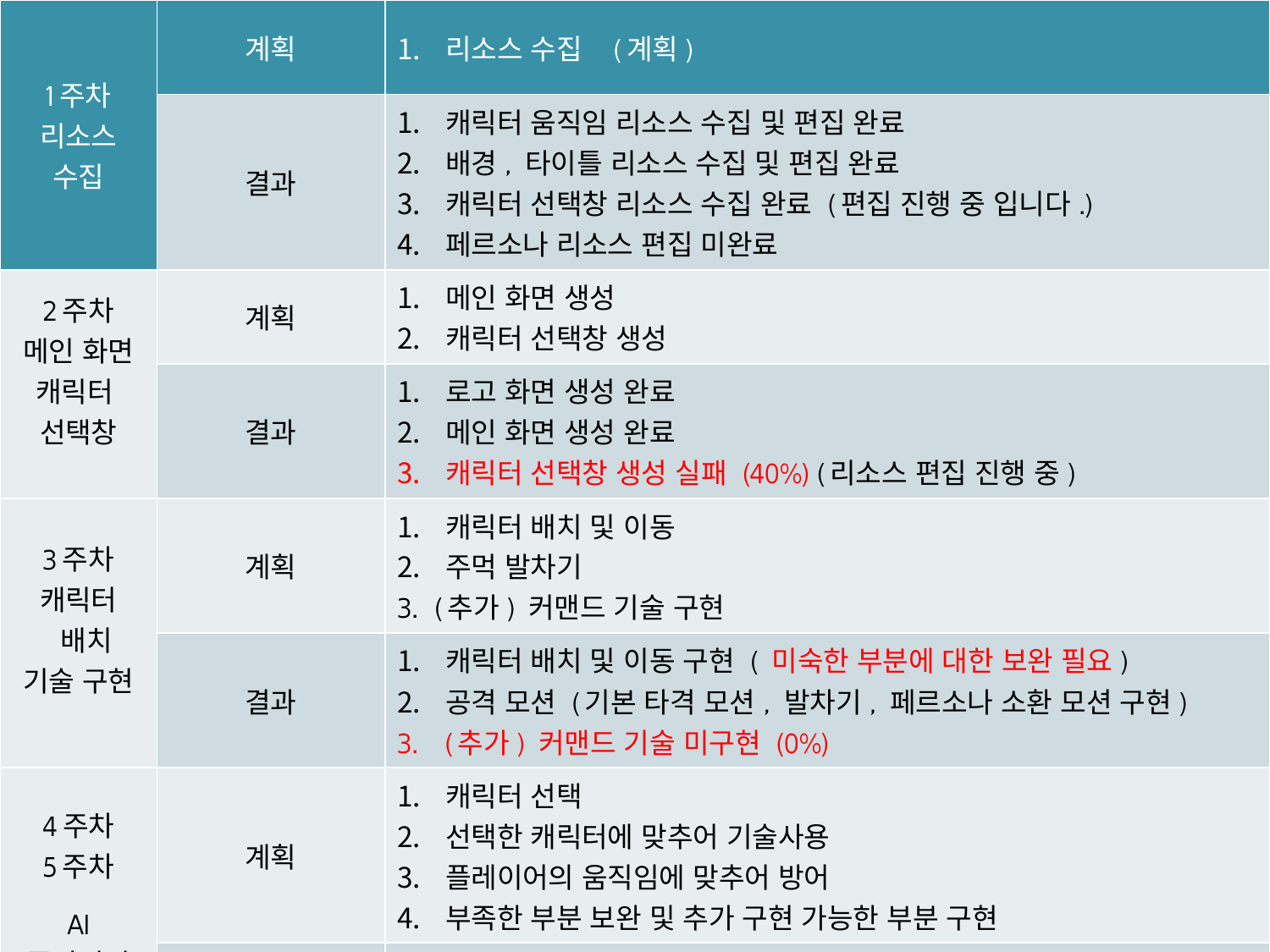

| 1주차 리소스 수집 | 계획 | 리소스 수집 (계획) |
| --- | --- | --- |
|  | 결과 | 캐릭터 움직임 리소스 수집 및 편집 완료 배경, 타이틀 리소스 수집 및 편집 완료 캐릭터 선택창 리소스 수집 완료 (편집 진행 중 입니다.) 페르소나 리소스 편집 미완료 |
| 2주차 메인 화면 캐릭터 선택창 | 계획 | 메인 화면 생성 캐릭터 선택창 생성 |
|  | 결과 | 로고 화면 생성 완료 메인 화면 생성 완료 캐릭터 선택창 생성 실패 (40%) (리소스 편집 진행 중) |
| 3주차 캐릭터 배치 기술 구현 | 계획 | 캐릭터 배치 및 이동 주먹 발차기 3. (추가) 커맨드 기술 구현 |
|  | 결과 | 캐릭터 배치 및 이동 구현 ( 미숙한 부분에 대한 보완 필요) 공격 모션 (기본 타격 모션, 발차기, 페르소나 소환 모션 구현) (추가) 커맨드 기술 미구현 (0%) |
| 4주차 5주차 AI 중간정검 | 계획 | 캐릭터 선택 선택한 캐릭터에 맞추어 기술사용 플레이어의 움직임에 맞추어 방어 부족한 부분 보완 및 추가 구현 가능한 부분 구현 |
|  | 결과 | AI 미구현 (10%) |